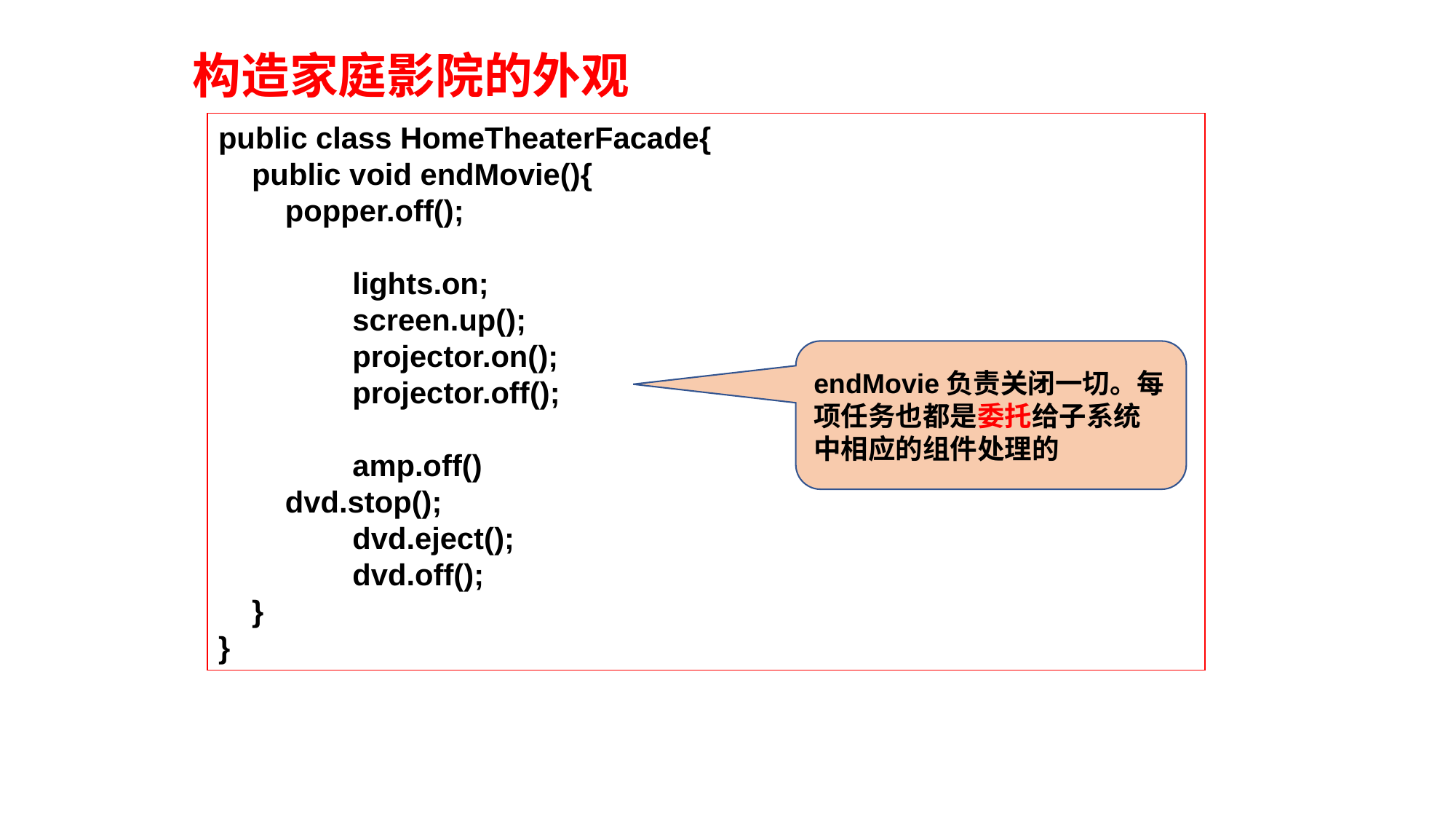

构造家庭影院的外观
public class HomeTheaterFacade{
    public void endMovie(){
        popper.off();

	   lights.on;
	   screen.up();
	   projector.on();
	   projector.off();

	   amp.off()
        dvd.stop();
	   dvd.eject();
	   dvd.off();
    }
}
endMovie负责关闭一切。每项任务也都是委托给子系统中相应的组件处理的
205